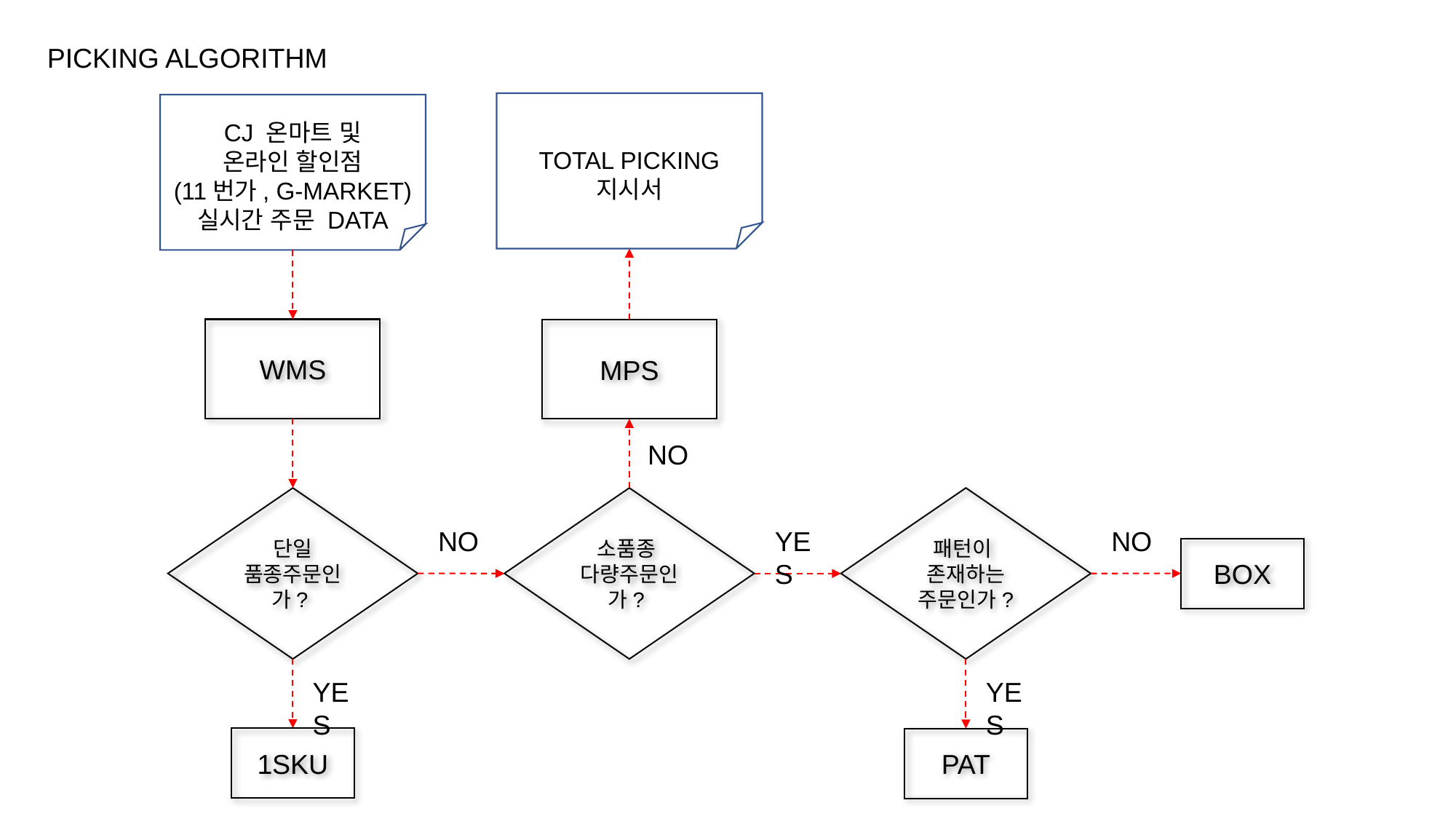

PICKING ALGORITHM

TOTAL PICKING
지시서

CJ 온마트 및
온라인 할인점
(11번가, G-MARKET)
실시간 주문 DATA
WMS
MPS
NO
단일 품종주문인가?
소품종
다량주문인가?
패턴이
존재하는 주문인가?
NO
YES
NO
BOX
YES
YES
1SKU
PAT